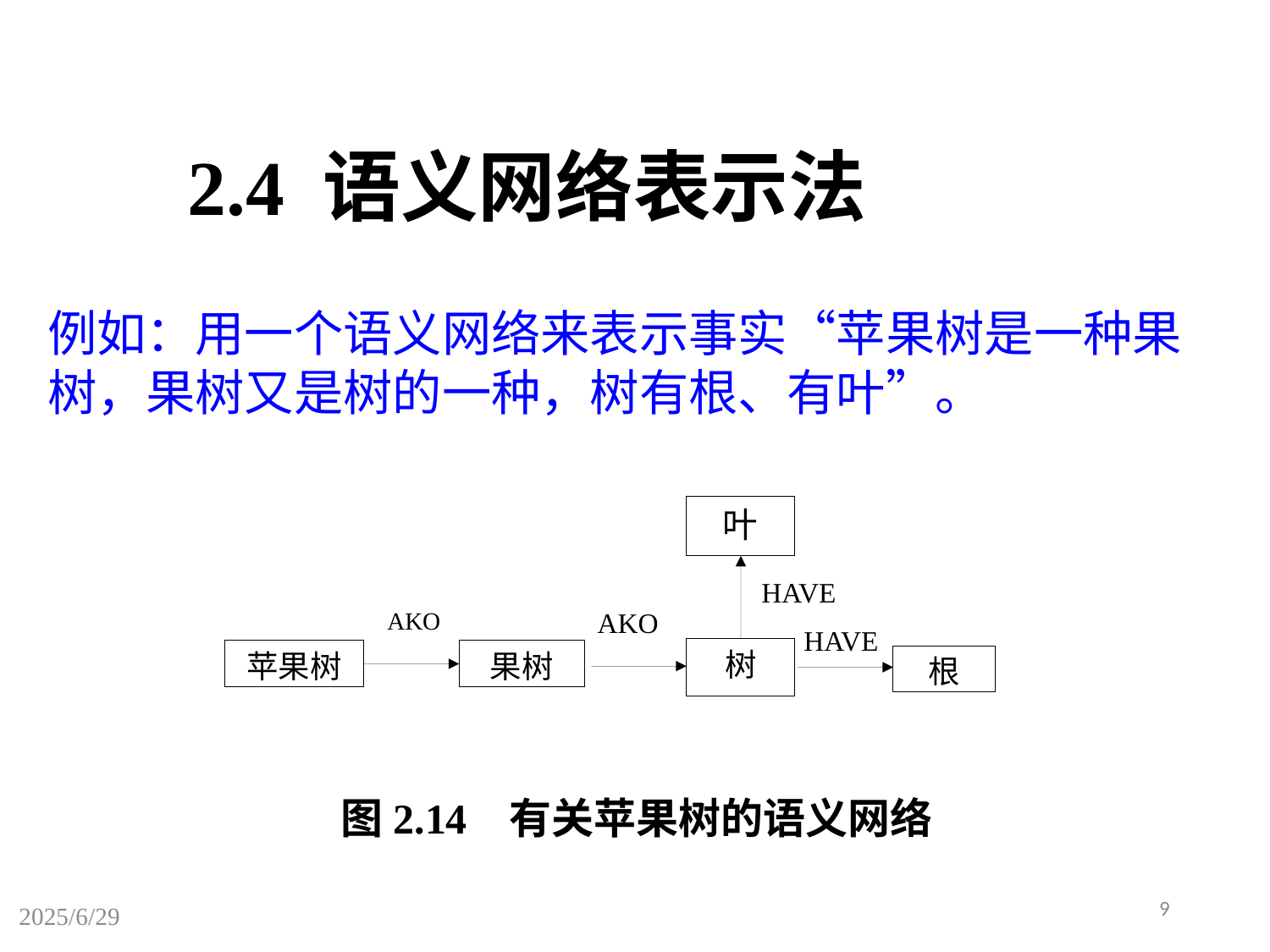

2.4 语义网络表示法
例如：用一个语义网络来表示事实“苹果树是一种果树，果树又是树的一种，树有根、有叶”。
叶

HAVE
AKO
AKO
HAVE
树
果树
苹果树
根

图2.14   有关苹果树的语义网络
9
2025/6/29